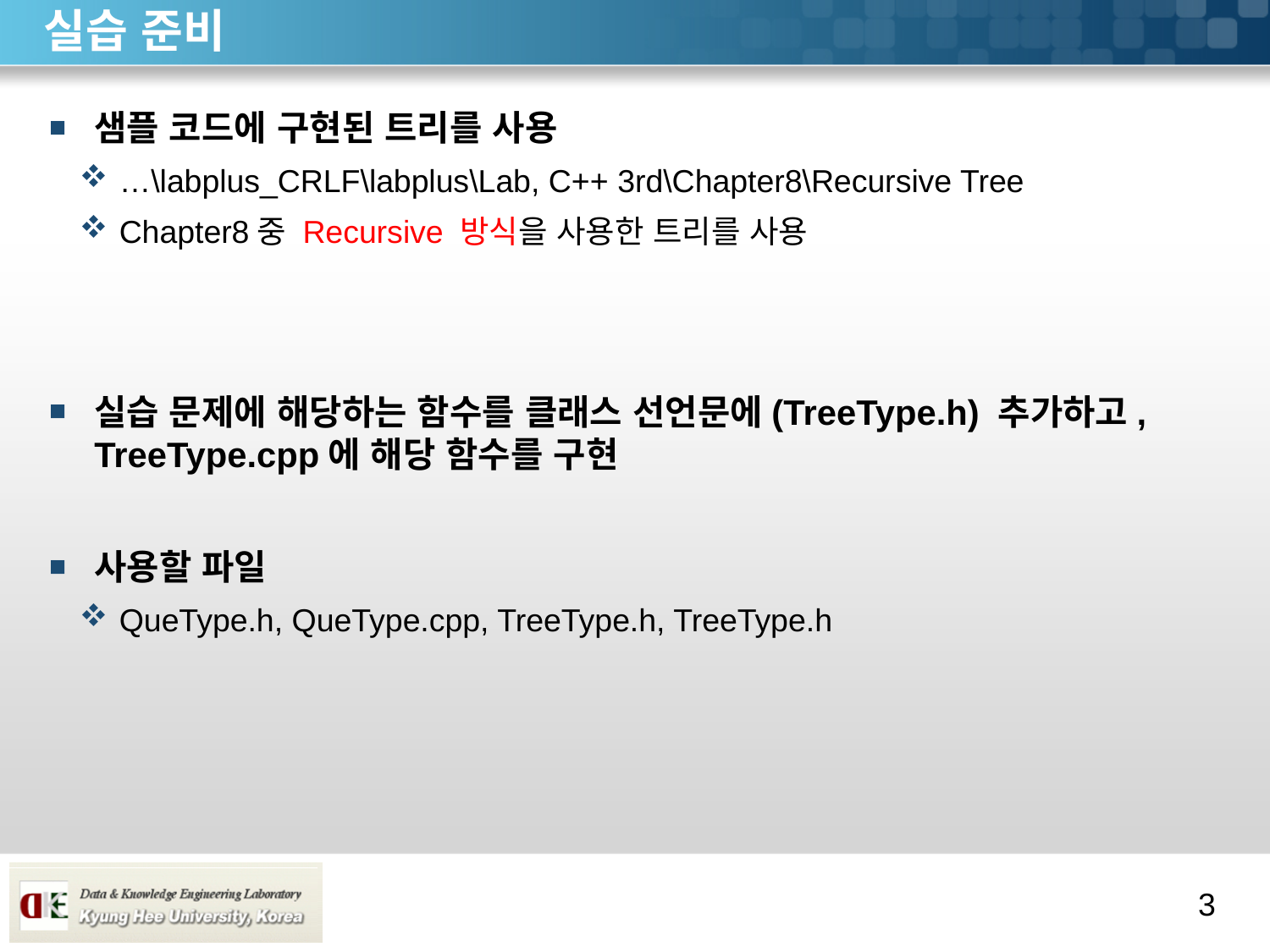

# 실습 준비
샘플 코드에 구현된 트리를 사용
…\labplus_CRLF\labplus\Lab, C++ 3rd\Chapter8\Recursive Tree
Chapter8중 Recursive 방식을 사용한 트리를 사용

실습 문제에 해당하는 함수를 클래스 선언문에(TreeType.h) 추가하고, TreeType.cpp에 해당 함수를 구현

사용할 파일
QueType.h, QueType.cpp, TreeType.h, TreeType.h